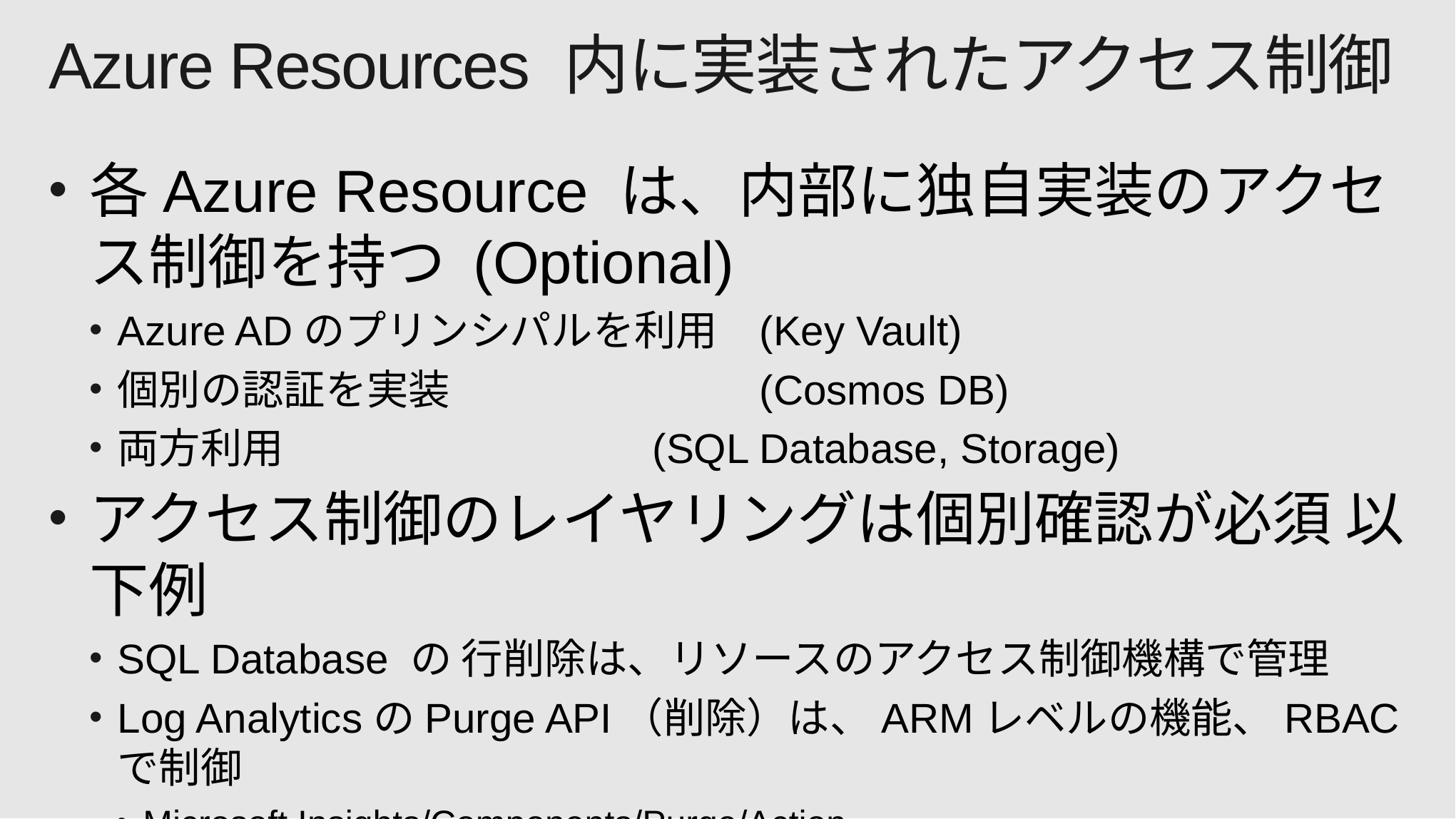

# Azure Resources 内に実装されたアクセス制御
各Azure Resource は、内部に独自実装のアクセス制御を持つ (Optional)
Azure ADのプリンシパルを利用	(Key Vault)
個別の認証を実装			(Cosmos DB)
両方利用				(SQL Database, Storage)
アクセス制御のレイヤリングは個別確認が必須 以下例
SQL Database の 行削除は、リソースのアクセス制御機構で管理
Log AnalyticsのPurge API（削除）は、ARMレベルの機能、RBACで制御
Microsoft.Insights/Components/Purge/Action
Workspaces 2015-03-20 – Purge ユーザー定義フィルターでワークスペースからデータを削除